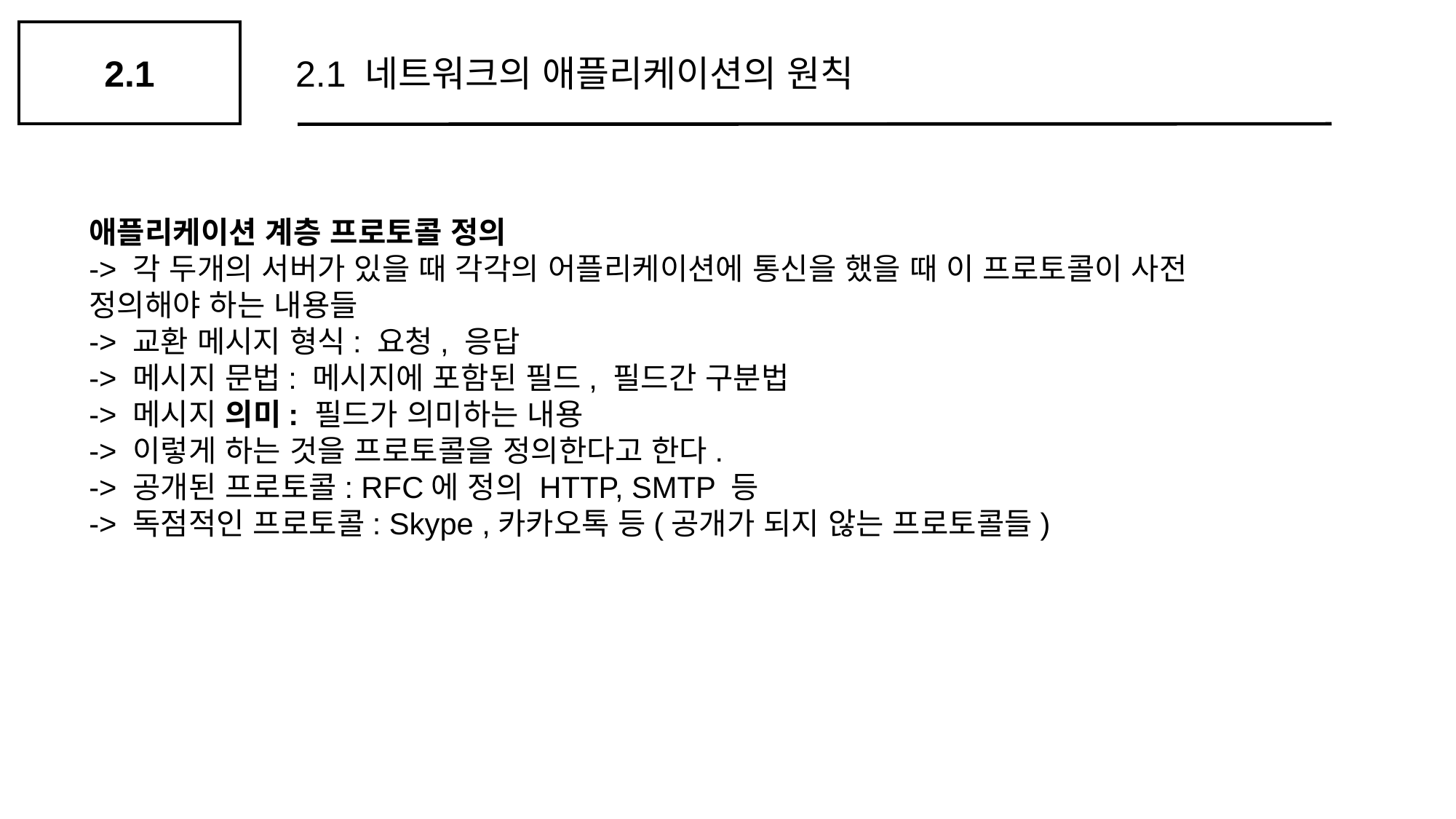

2.1
2.1 네트워크의 애플리케이션의 원칙
애플리케이션 계층 프로토콜 정의
-> 각 두개의 서버가 있을 때 각각의 어플리케이션에 통신을 했을 때 이 프로토콜이 사전 정의해야 하는 내용들
-> 교환 메시지 형식: 요청, 응답
-> 메시지 문법: 메시지에 포함된 필드, 필드간 구분법
-> 메시지 의미: 필드가 의미하는 내용
-> 이렇게 하는 것을 프로토콜을 정의한다고 한다.
-> 공개된 프로토콜: RFC에 정의 HTTP, SMTP 등
-> 독점적인 프로토콜: Skype ,카카오톡 등(공개가 되지 않는 프로토콜들)